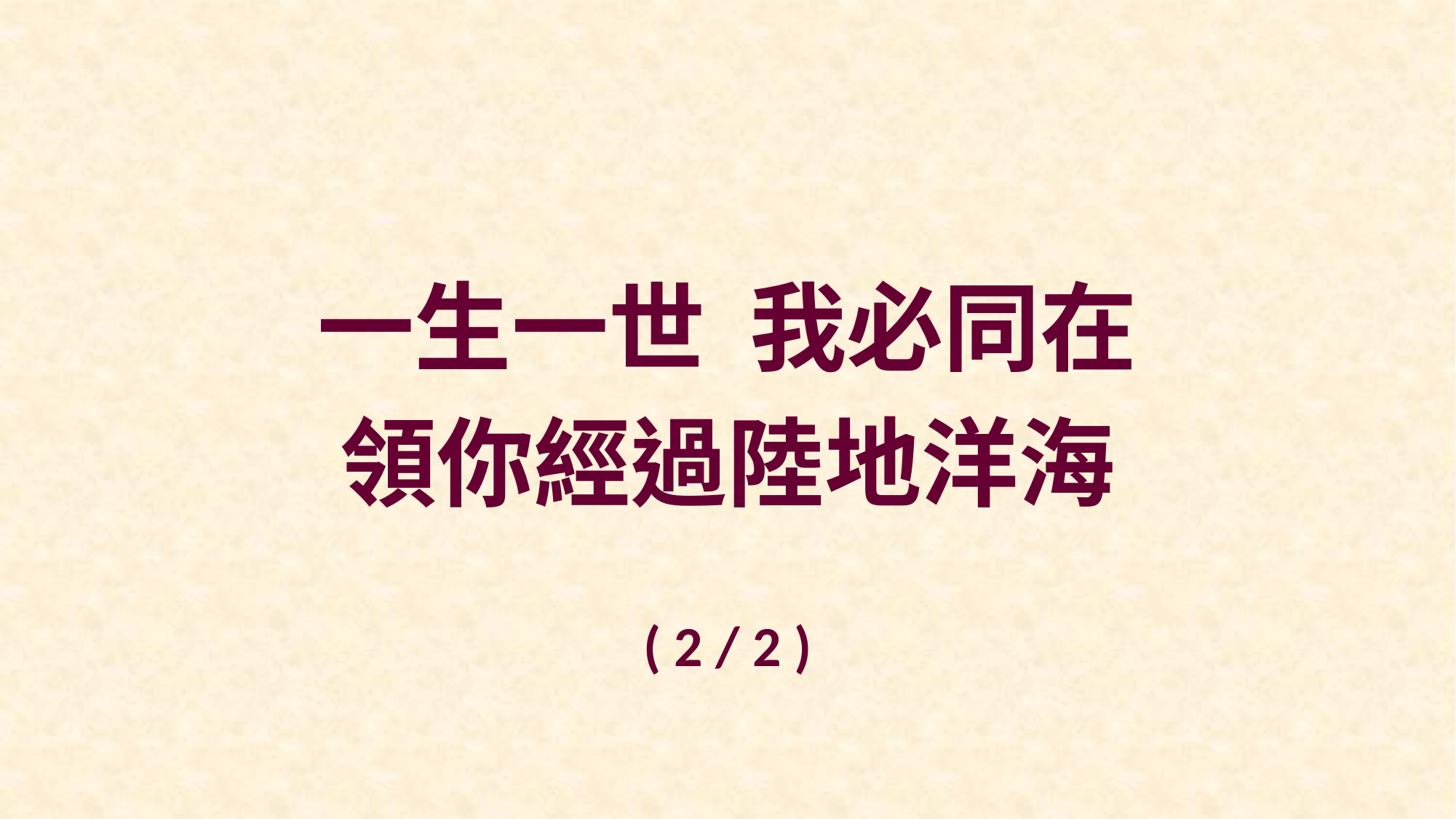

一生一世  我必同在
領你經過陸地洋海
( 2 / 2 )